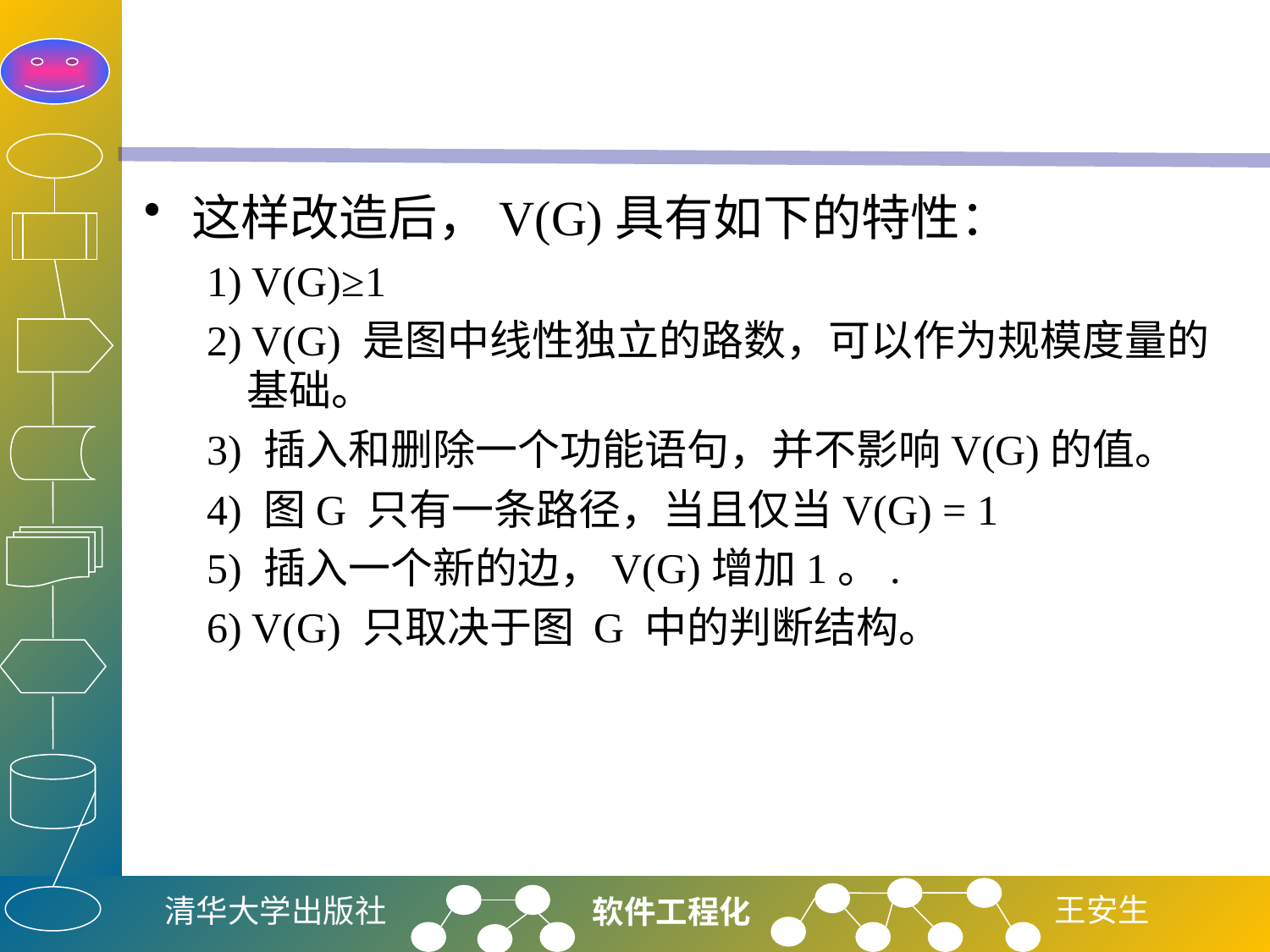

#
这样改造后，V(G)具有如下的特性：
1) V(G)≥1
2) V(G) 是图中线性独立的路数，可以作为规模度量的基础。
3) 插入和删除一个功能语句，并不影响V(G)的值。
4) 图G 只有一条路径，当且仅当V(G) = 1
5) 插入一个新的边，V(G)增加1。.
6) V(G) 只取决于图 G 中的判断结构。